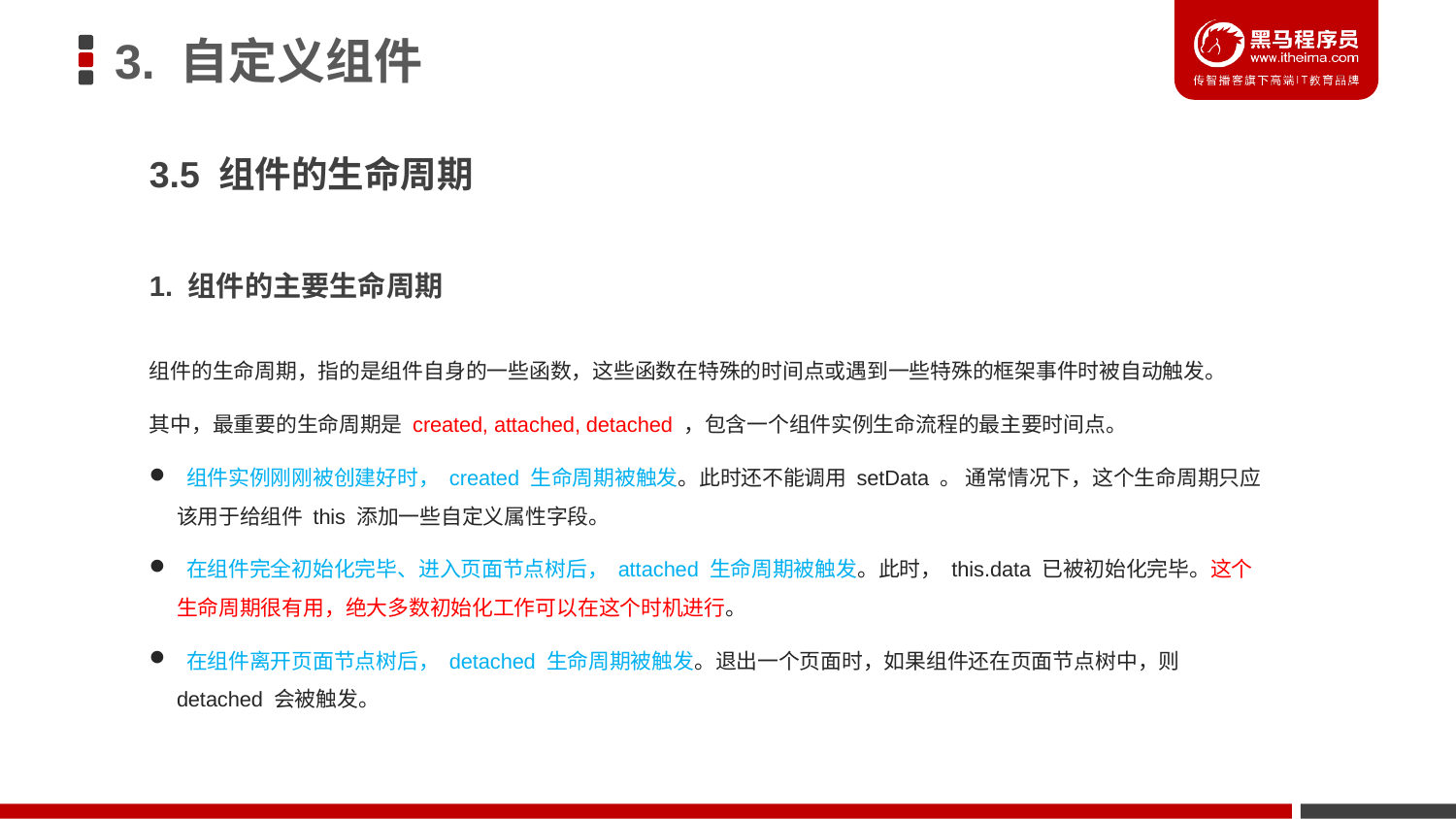

# 3. 自定义组件
3.5 组件的生命周期
1. 组件的主要生命周期
组件的生命周期，指的是组件自身的一些函数，这些函数在特殊的时间点或遇到一些特殊的框架事件时被自动触发。
其中，最重要的生命周期是 created, attached, detached ，包含一个组件实例生命流程的最主要时间点。
 组件实例刚刚被创建好时， created 生命周期被触发。此时还不能调用 setData 。 通常情况下，这个生命周期只应该用于给组件 this 添加一些自定义属性字段。
 在组件完全初始化完毕、进入页面节点树后， attached 生命周期被触发。此时， this.data 已被初始化完毕。这个生命周期很有用，绝大多数初始化工作可以在这个时机进行。
 在组件离开页面节点树后， detached 生命周期被触发。退出一个页面时，如果组件还在页面节点树中，则 detached 会被触发。